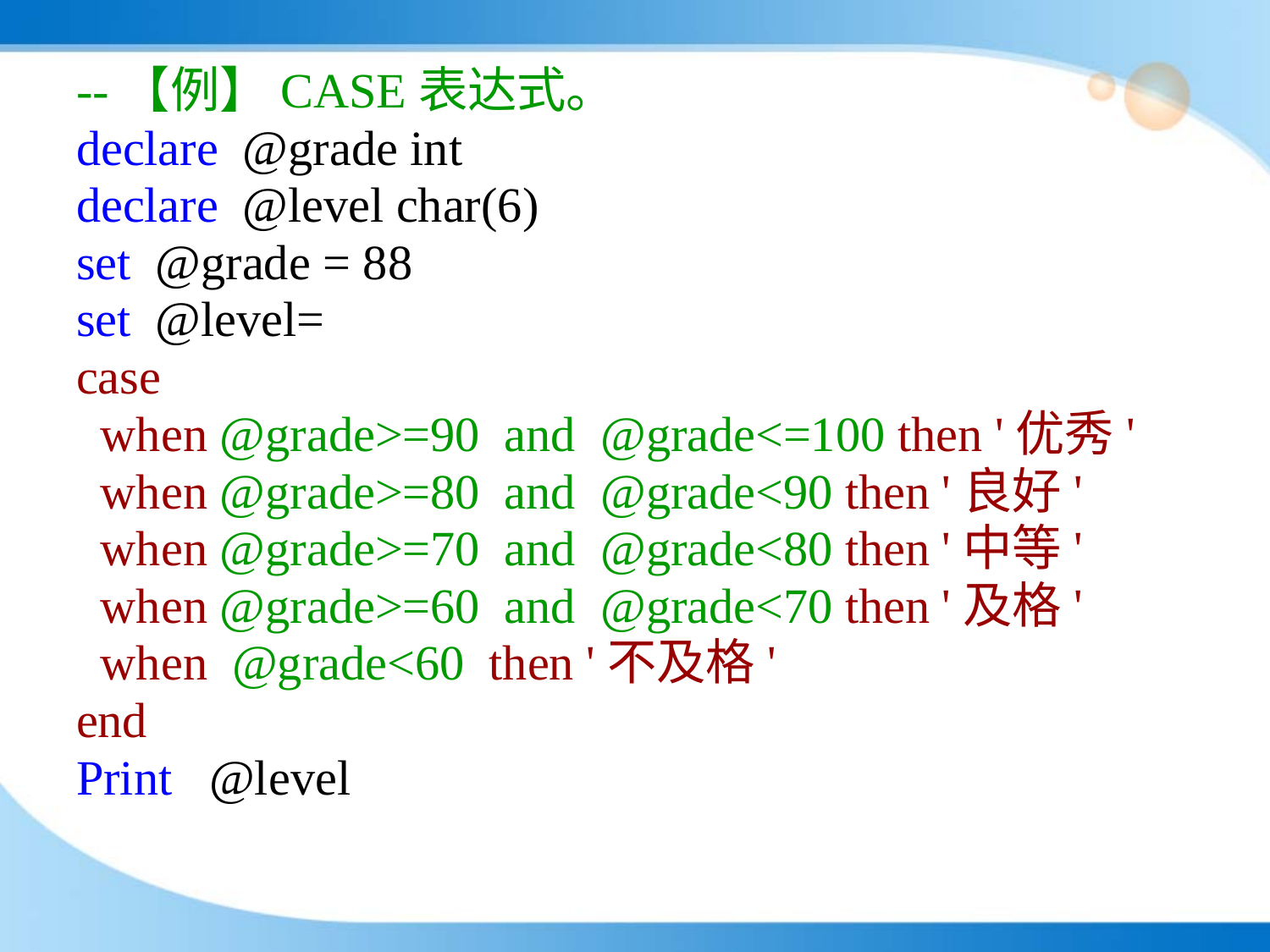

--【例】CASE表达式。
declare  @grade int
declare  @level char(6)
set  @grade = 88
set  @level=
case
  when @grade>=90  and  @grade<=100 then '优秀'
  when @grade>=80  and  @grade<90 then '良好'
  when @grade>=70  and  @grade<80 then '中等'
  when @grade>=60  and  @grade<70 then '及格'
  when  @grade<60  then '不及格'
end
Print   @level